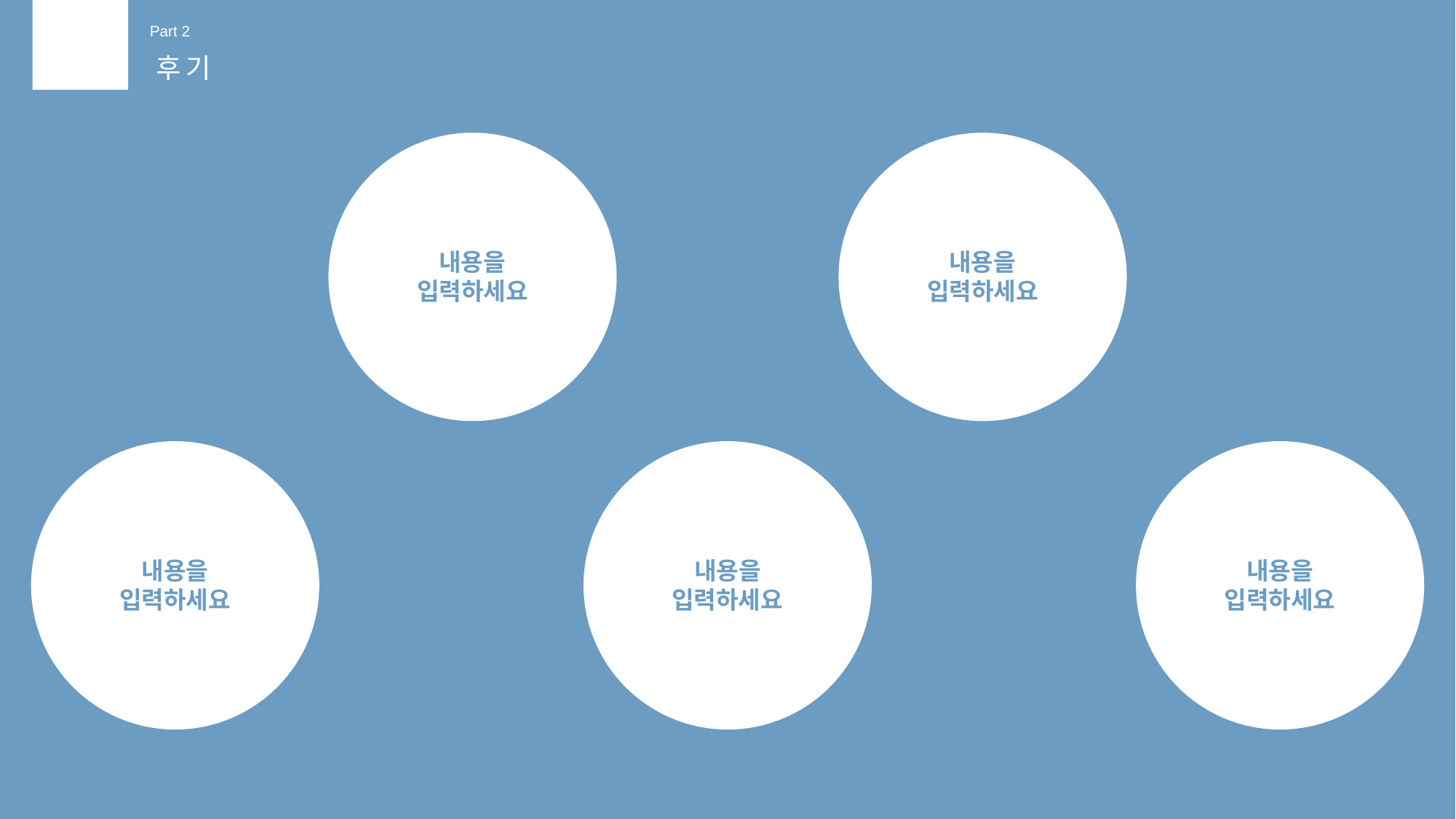

Part 2
후기

내용을 입력하세요

내용을 입력하세요

내용을 입력하세요

내용을 입력하세요

내용을 입력하세요